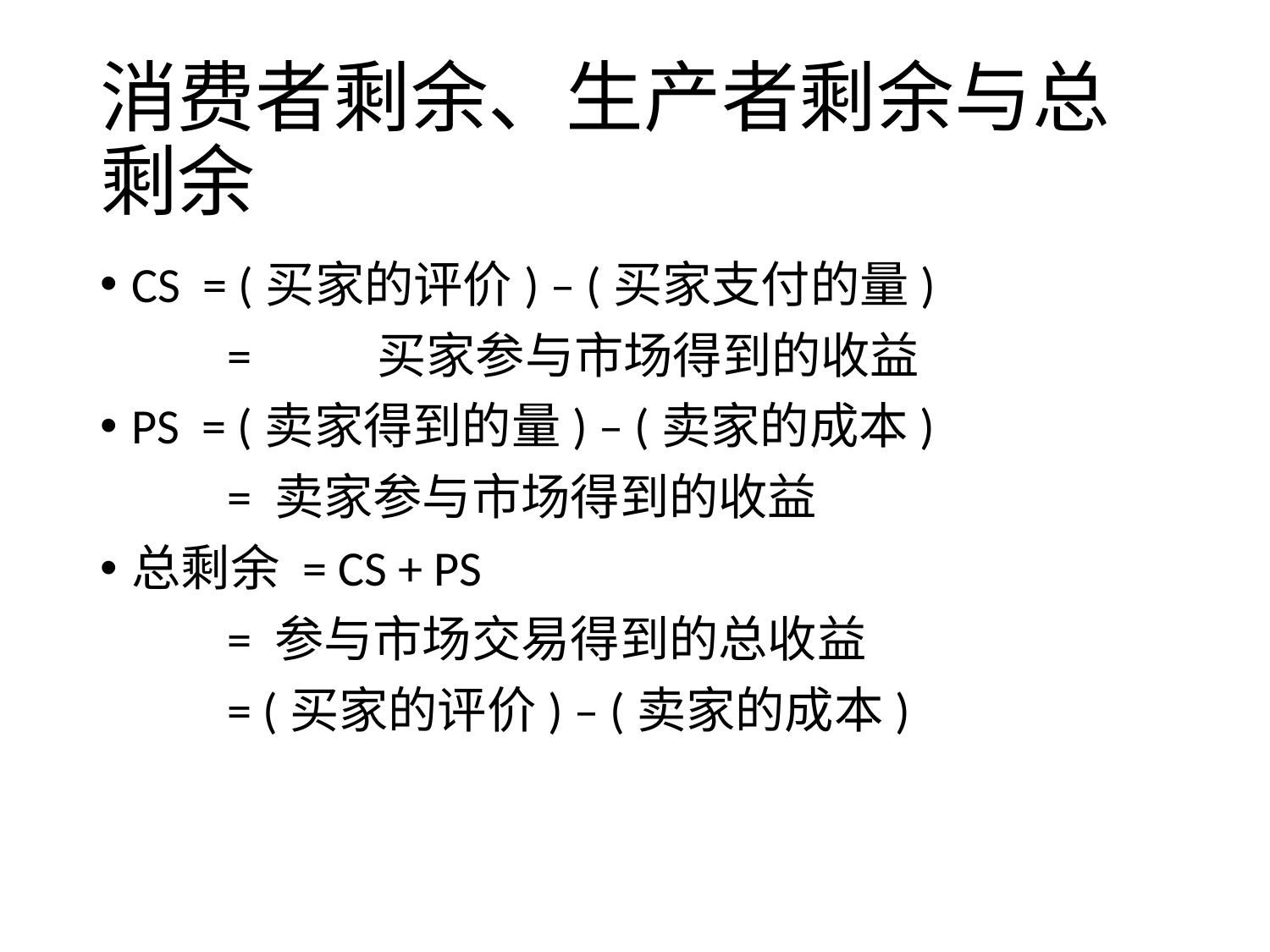

# 消费者剩余、生产者剩余与总剩余
CS  = (买家的评价) – (买家支付的量)
	=	 买家参与市场得到的收益
PS  = (卖家得到的量) – (卖家的成本)
	= 卖家参与市场得到的收益
总剩余 = CS + PS
	= 参与市场交易得到的总收益
	= (买家的评价) – (卖家的成本)